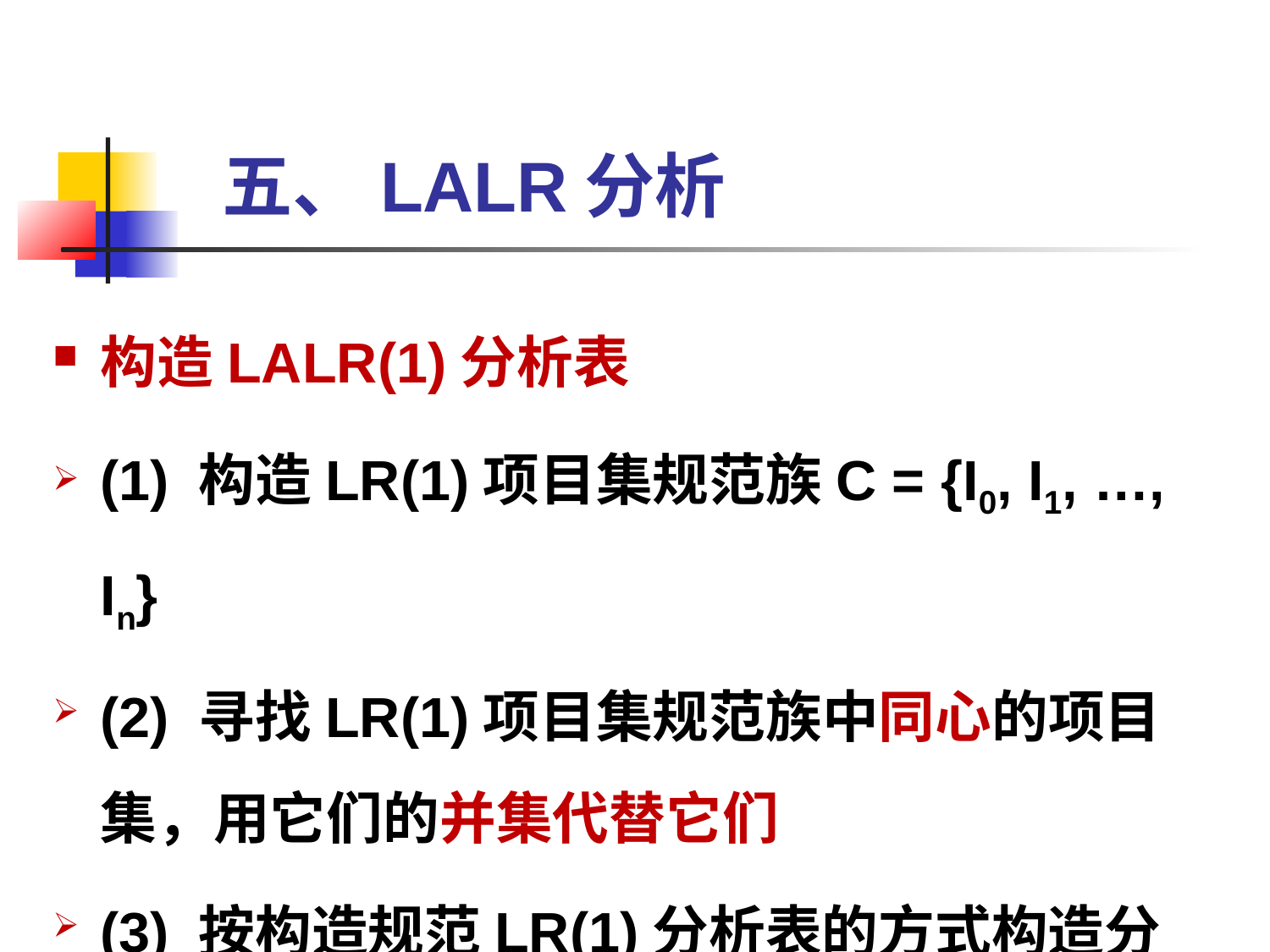

五、LALR分析
构造LALR(1)分析表
(1) 构造LR(1)项目集规范族C = {I0, I1, …, In}
(2) 寻找LR(1)项目集规范族中同心的项目集，用它们的并集代替它们
(3) 按构造规范LR(1)分析表的方式构造分析表